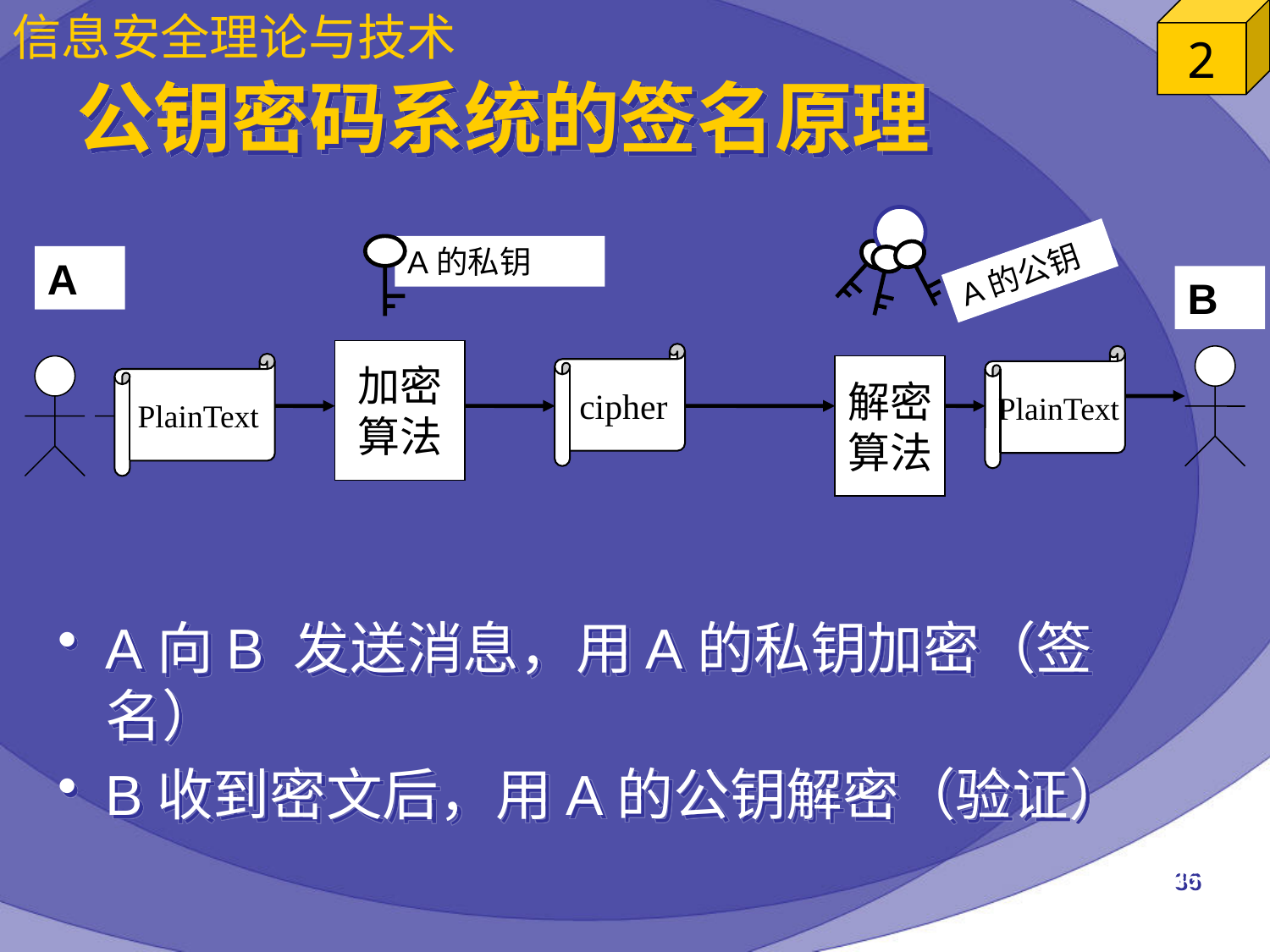

# 公钥密码系统的签名原理

A的私钥

A的公钥
A

B
加密
算法
cipher
PlainText

PlainText

解密
算法

A向B 发送消息，用A的私钥加密（签名）
B收到密文后，用A的公钥解密（验证）

36